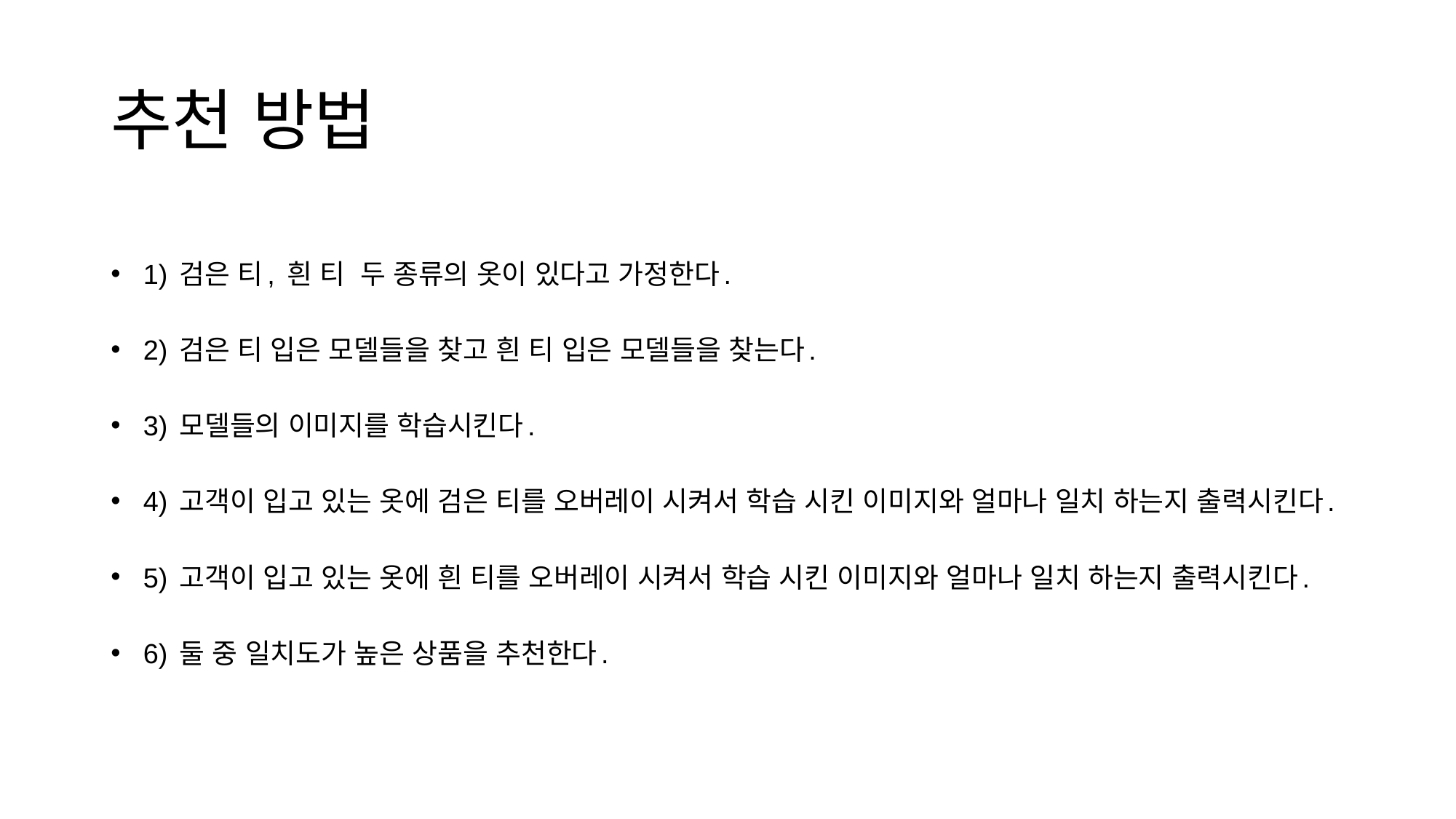

# 추천 방법
1) 검은 티, 흰 티  두 종류의 옷이 있다고 가정한다.
2) 검은 티 입은 모델들을 찾고 흰 티 입은 모델들을 찾는다.
3) 모델들의 이미지를 학습시킨다.
4) 고객이 입고 있는 옷에 검은 티를 오버레이 시켜서 학습 시킨 이미지와 얼마나 일치 하는지 출력시킨다.
5) 고객이 입고 있는 옷에 흰 티를 오버레이 시켜서 학습 시킨 이미지와 얼마나 일치 하는지 출력시킨다.
6) 둘 중 일치도가 높은 상품을 추천한다.